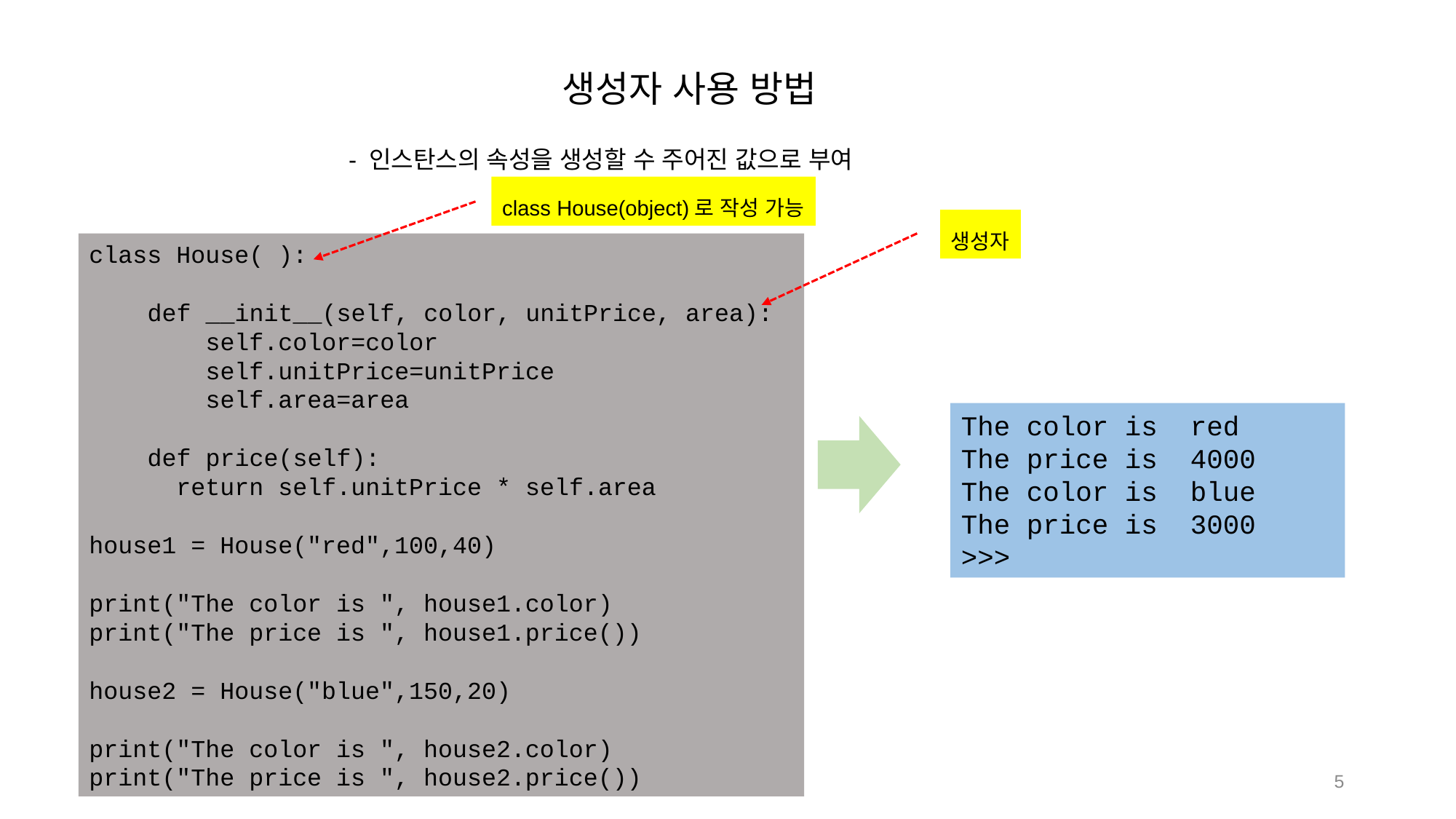

생성자 사용 방법
- 인스탄스의 속성을 생성할 수 주어진 값으로 부여
class House(object)로 작성 가능
생성자
class House( ):

    def __init__(self, color, unitPrice, area):
        self.color=color
        self.unitPrice=unitPrice
        self.area=area

    def price(self):
      return self.unitPrice * self.area

house1 = House("red",100,40)

print("The color is ", house1.color)
print("The price is ", house1.price())

house2 = House("blue",150,20)

print("The color is ", house2.color)
print("The price is ", house2.price())
The color is  red
The price is  4000
The color is  blue
The price is  3000
>>>

5